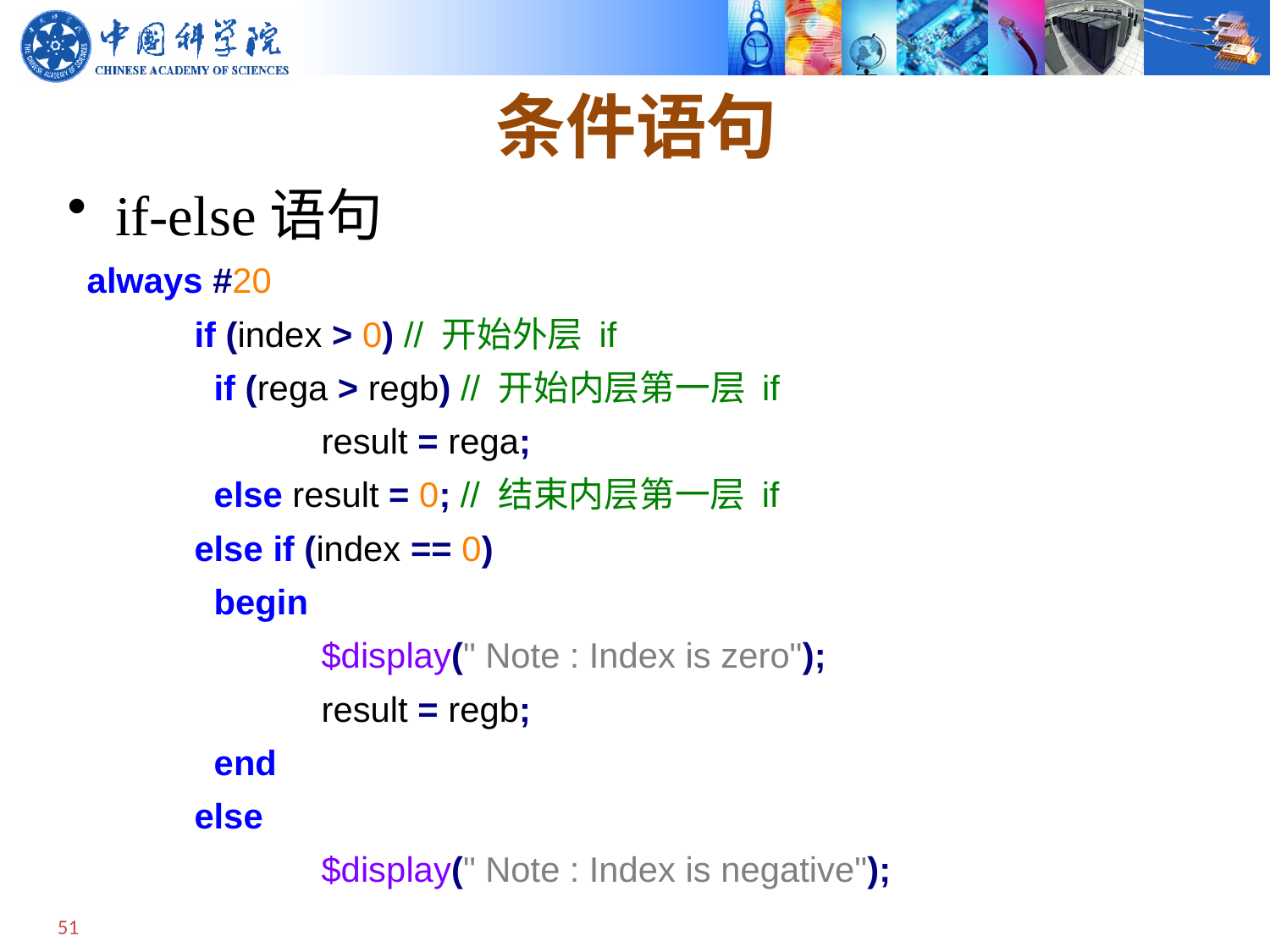

# 条件语句
if-else语句
  always #20
	if (index > 0) // 开始外层 if
	  if (rega > regb) // 开始内层第一层 if
		result = rega;
	  else result = 0; // 结束内层第一层 if
	else if (index == 0)
	  begin
		$display(" Note : Index is zero");
		result = regb;
	  end
	else
  		$display(" Note : Index is negative");